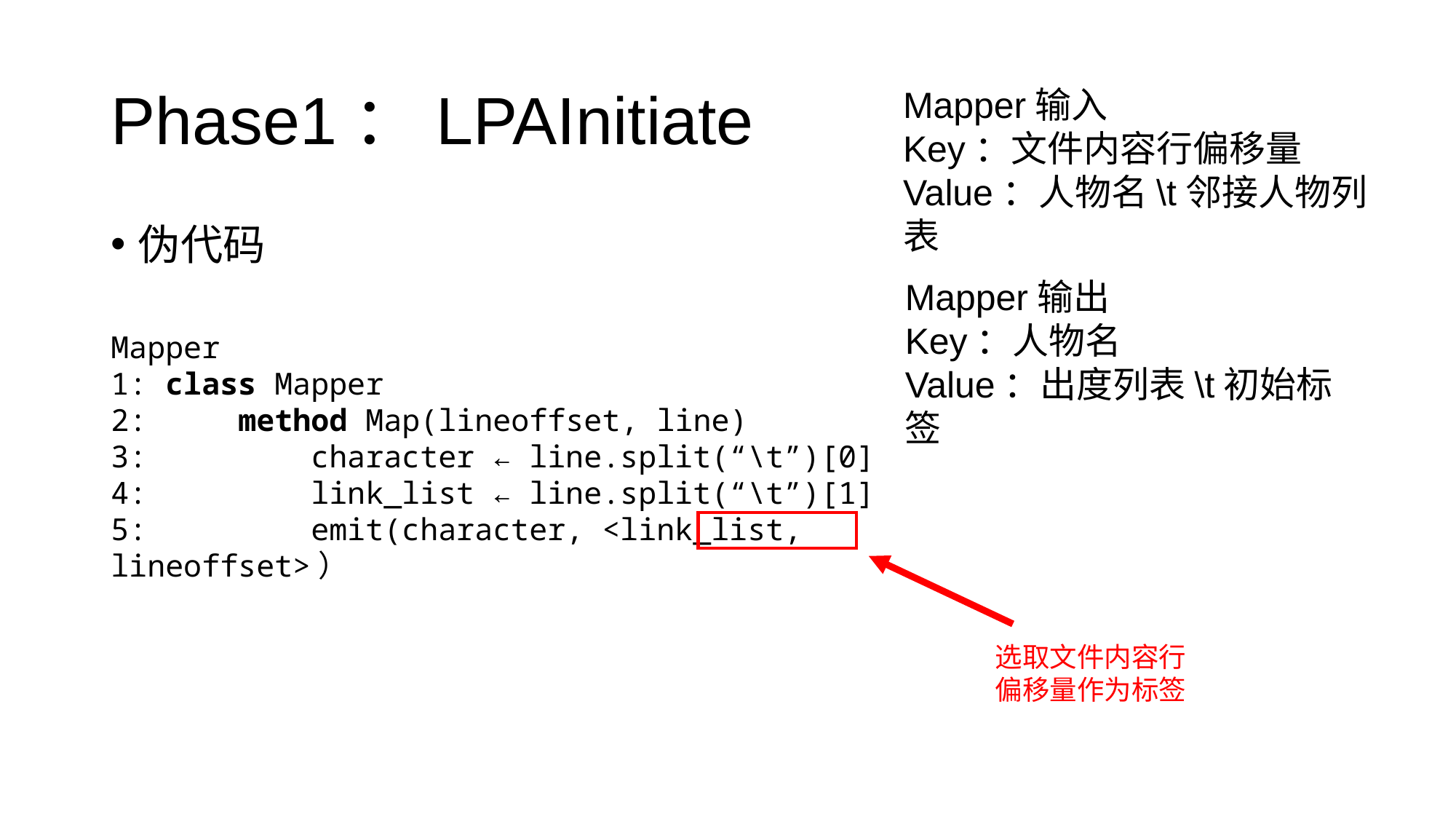

# Phase1：LPAInitiate
Mapper输入
Key：文件内容行偏移量
Value：人物名\t邻接人物列表
伪代码
Mapper输出
Key：人物名
Value：出度列表\t初始标签
Mapper
1: class Mapper
2:     method Map(lineoffset, line)
3:         character ← line.split(“\t”)[0]
4:         link_list ← line.split(“\t”)[1]
5:         emit(character, <link_list, lineoffset>）

选取文件内容行偏移量作为标签